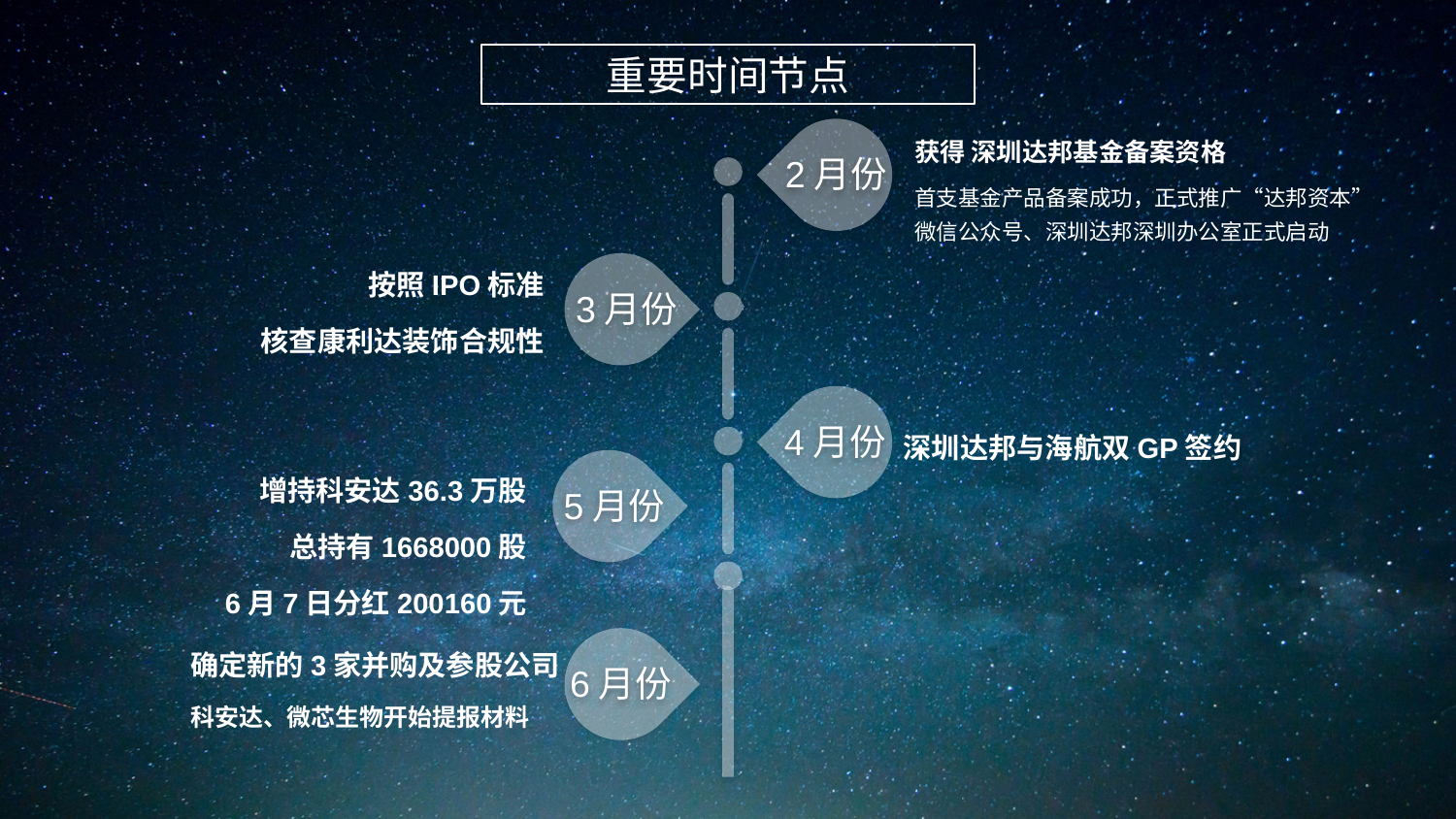

重要时间节点
获得 深圳达邦基金备案资格
首支基金产品备案成功，正式推广“达邦资本”微信公众号、深圳达邦深圳办公室正式启动

2月份

按照IPO标准
核查康利达装饰合规性

3月份

深圳达邦与海航双GP签约

4月份

5月份
增持科安达36.3万股
总持有1668000股
6月7日分红200160元

确定新的3家并购及参股公司
科安达、微芯生物开始提报材料

6月份